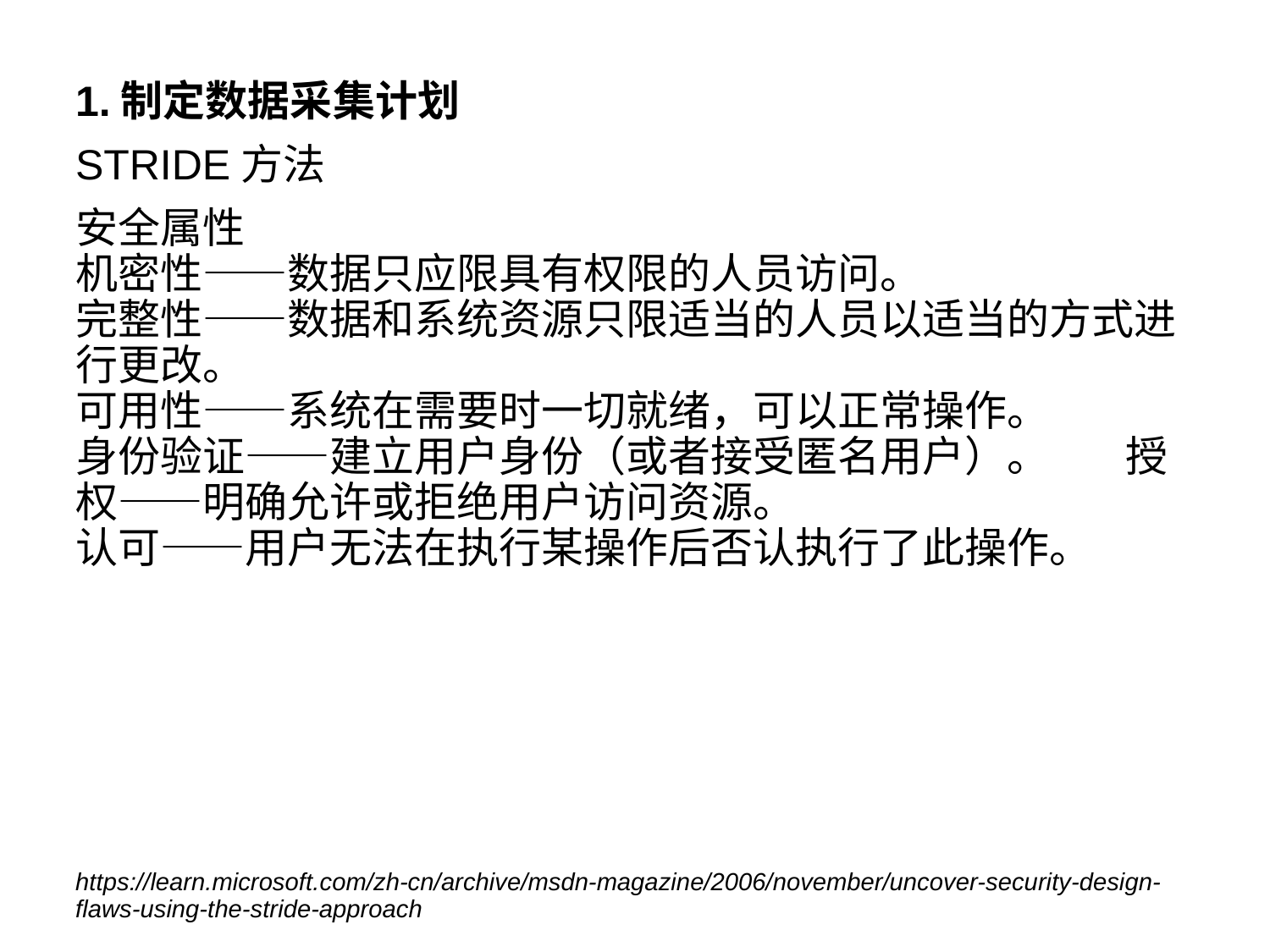

1.制定数据采集计划
STRIDE方法
安全属性
机密性——数据只应限具有权限的人员访问。
完整性——数据和系统资源只限适当的人员以适当的方式进行更改。
可用性——系统在需要时一切就绪，可以正常操作。
身份验证——建立用户身份（或者接受匿名用户）。        授权——明确允许或拒绝用户访问资源。
认可——用户无法在执行某操作后否认执行了此操作。

https://learn.microsoft.com/zh-cn/archive/msdn-magazine/2006/november/uncover-security-design-flaws-using-the-stride-approach